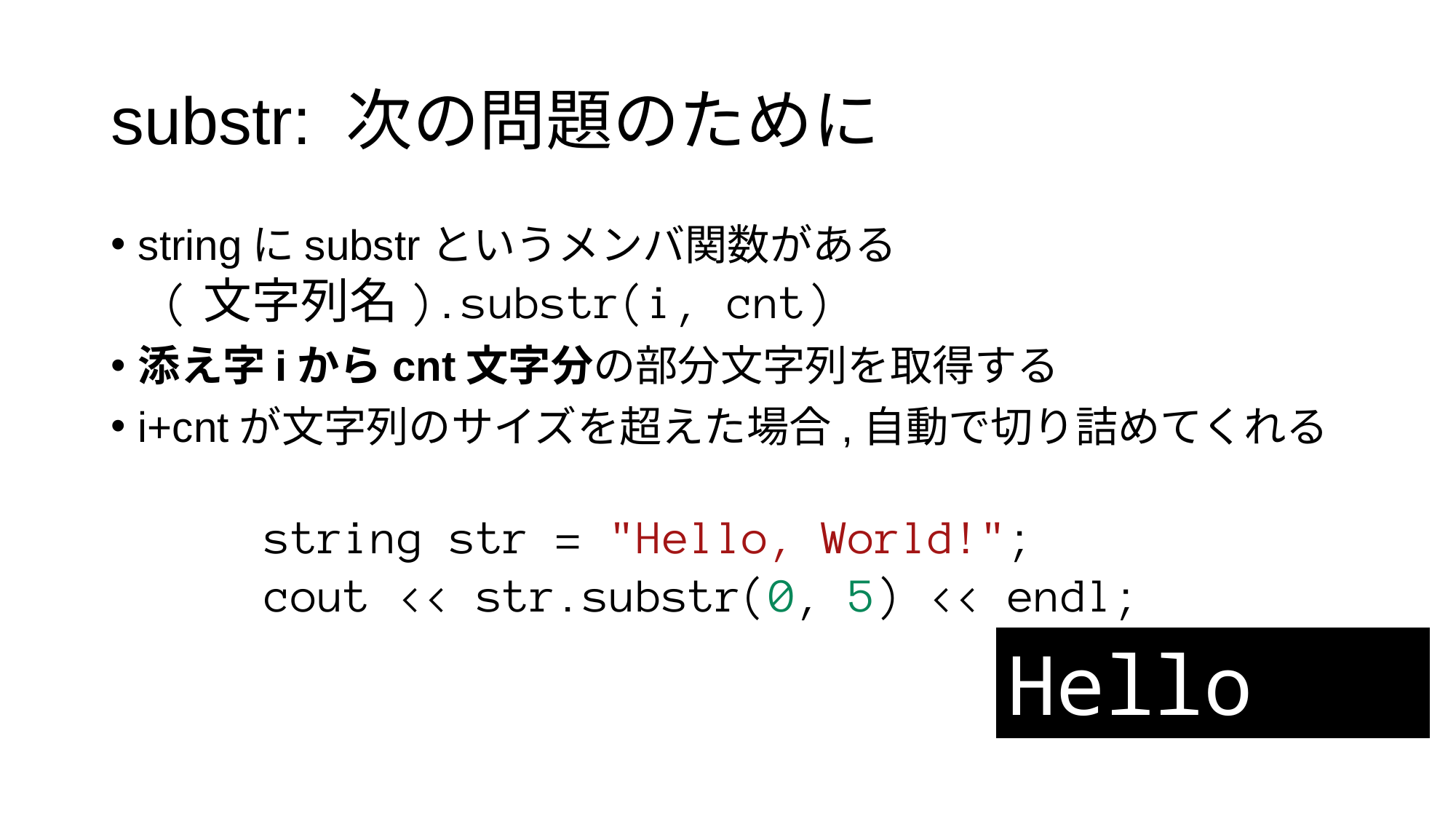

# substr: 次の問題のために
stringにsubstrというメンバ関数がある
(文字列名).substr(i, cnt)
添え字iからcnt文字分の部分文字列を取得する
i+cntが文字列のサイズを超えた場合,自動で切り詰めてくれる
string str = "Hello, World!";
cout << str.substr(0, 5) << endl;
Hello